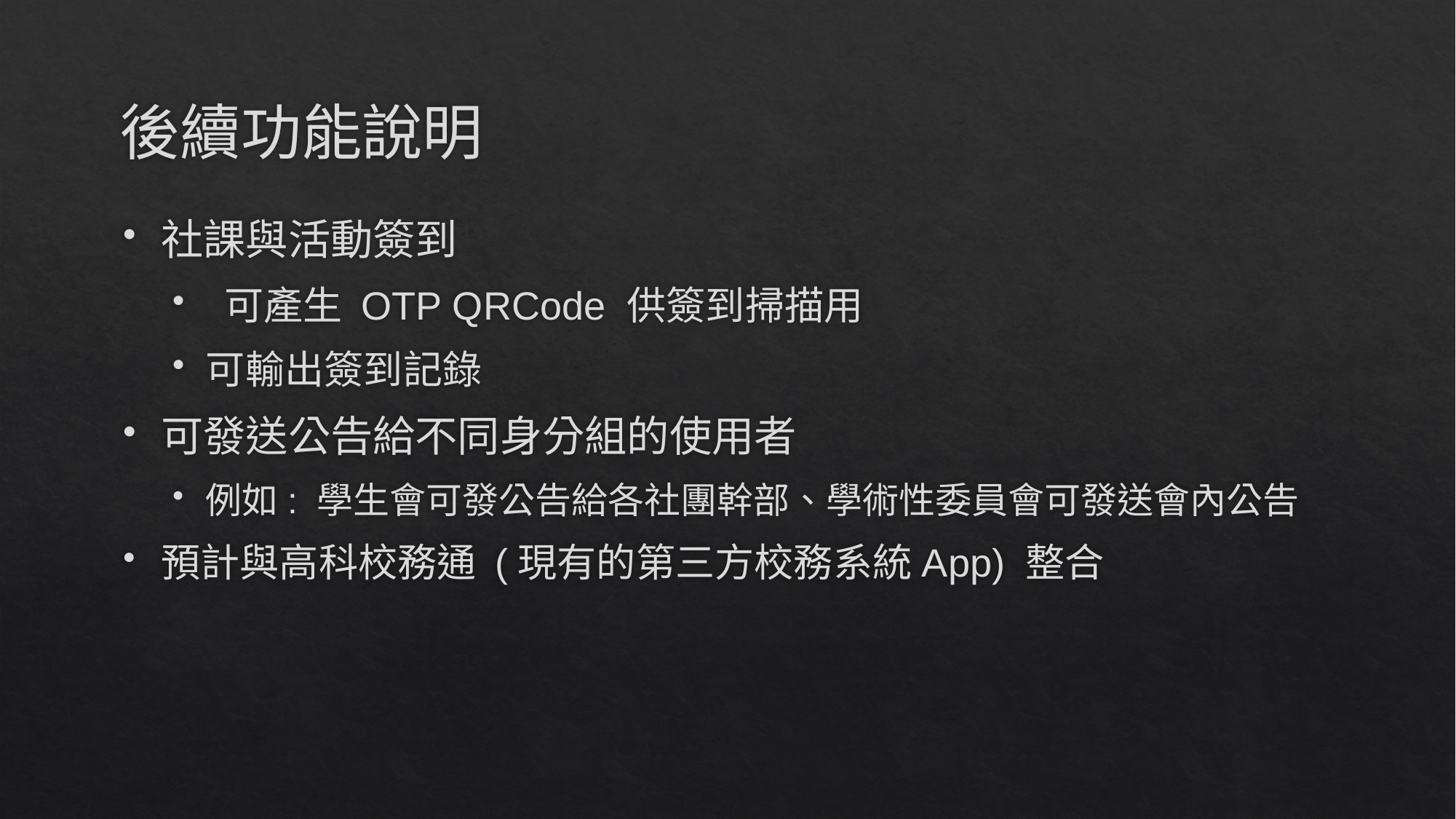

# 後續功能說明
社課與活動簽到
 可產生 OTP QRCode 供簽到掃描用
可輸出簽到記錄
可發送公告給不同身分組的使用者
例如: 學生會可發公告給各社團幹部、學術性委員會可發送會內公告
預計與高科校務通 (現有的第三方校務系統App) 整合